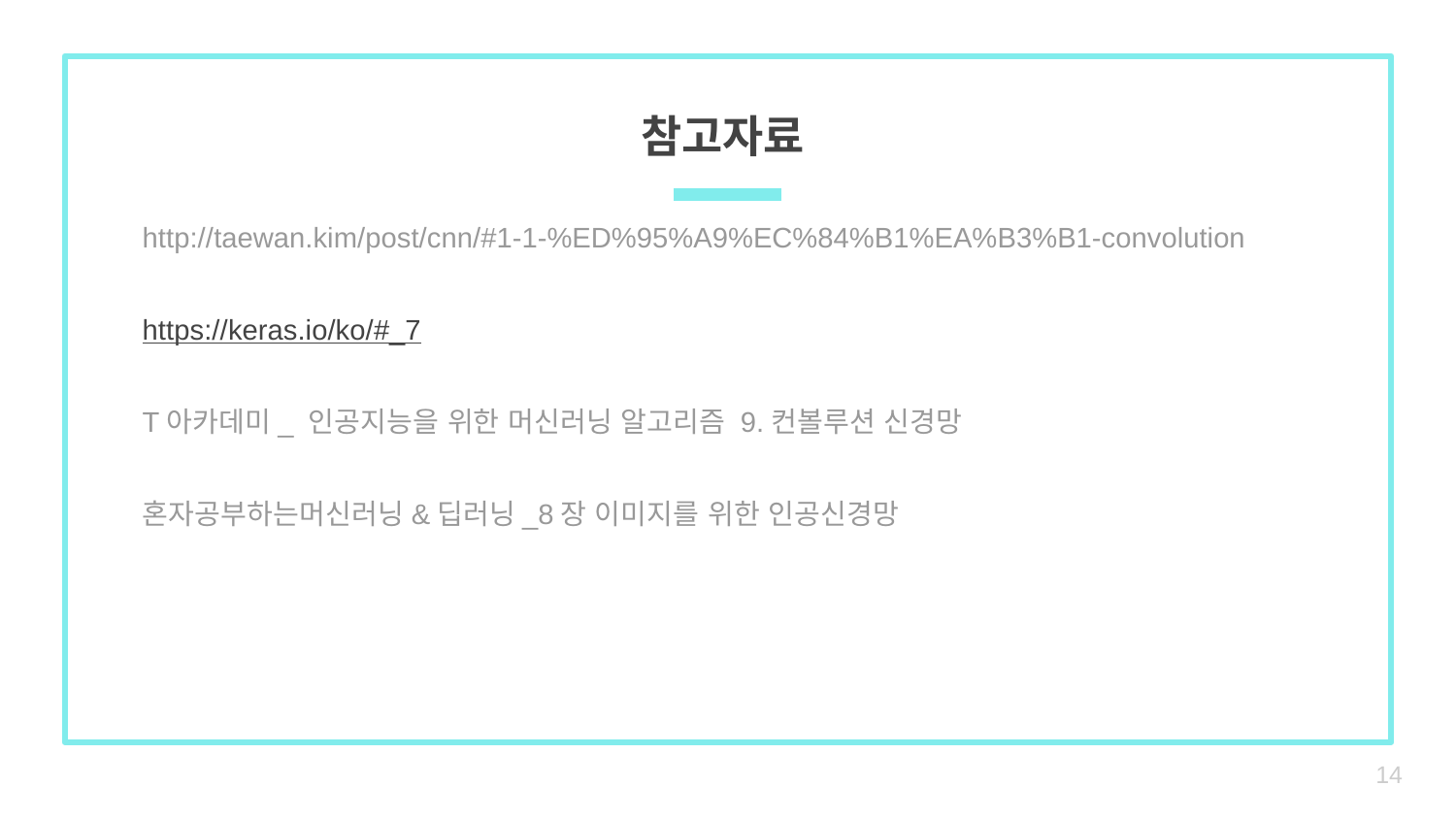

# 참고자료
http://taewan.kim/post/cnn/#1-1-%ED%95%A9%EC%84%B1%EA%B3%B1-convolution

https://keras.io/ko/#_7

T아카데미_ 인공지능을 위한 머신러닝 알고리즘 9.컨볼루션 신경망

혼자공부하는머신러닝&딥러닝_8장 이미지를 위한 인공신경망
14